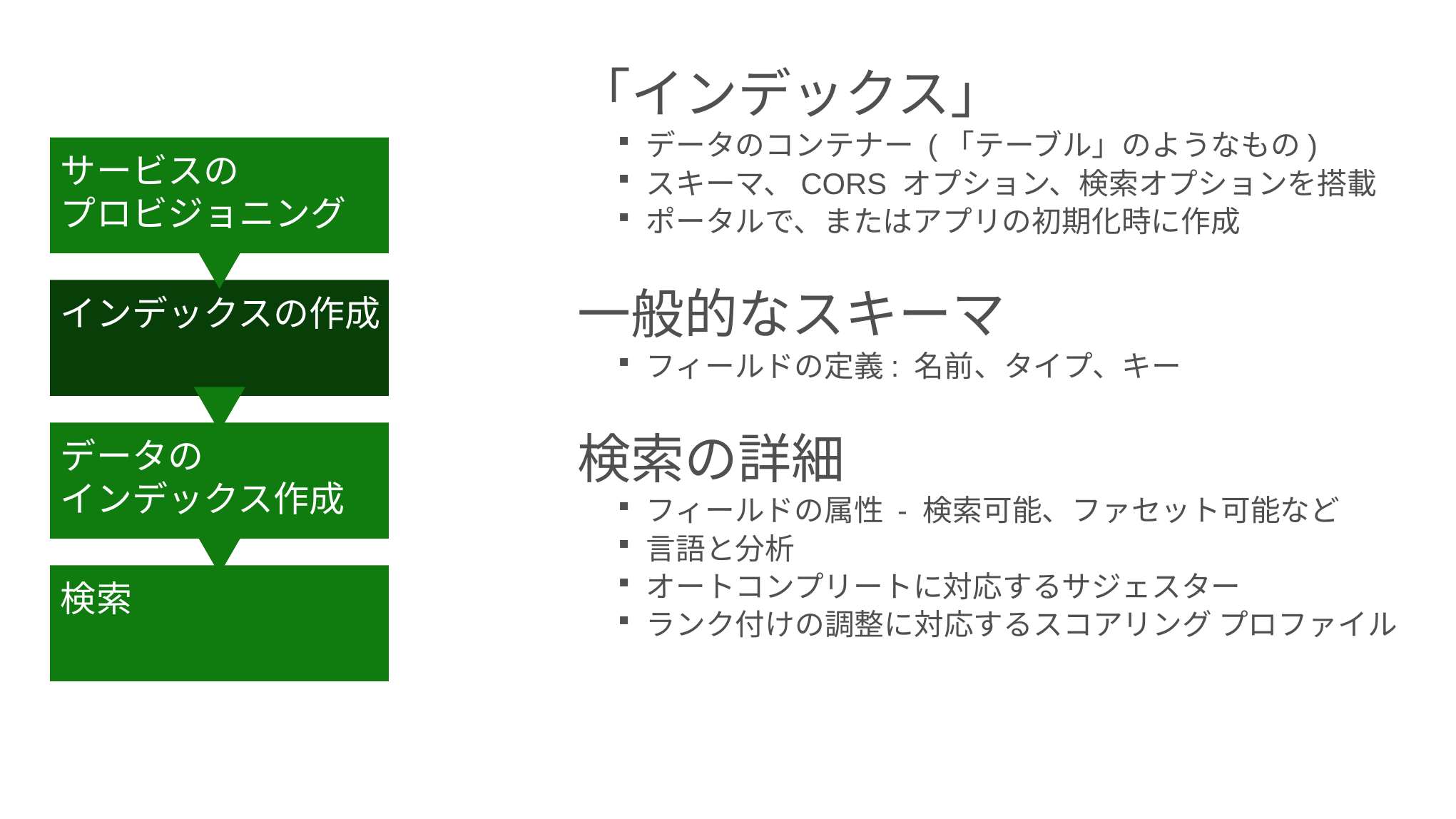

「インデックス」
データのコンテナー (「テーブル」のようなもの)
スキーマ、CORS オプション、検索オプションを搭載
ポータルで、またはアプリの初期化時に作成

一般的なスキーマ
フィールドの定義: 名前、タイプ、キー

検索の詳細
フィールドの属性 - 検索可能、ファセット可能など
言語と分析
オートコンプリートに対応するサジェスター
ランク付けの調整に対応するスコアリング プロファイル

サービスの
プロビジョニング

インデックスの作成

データの
インデックス作成

検索